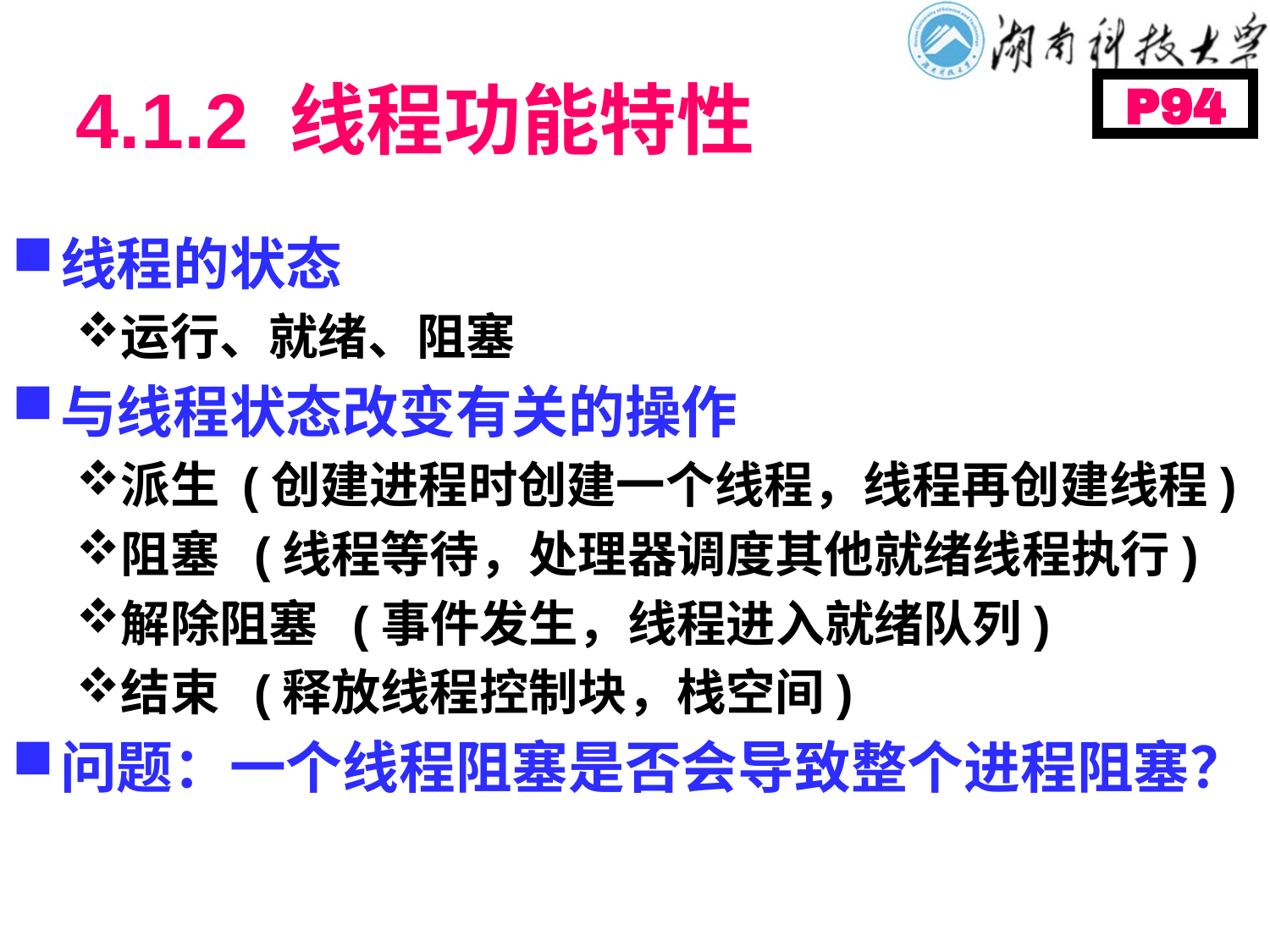

# 4.1.2 线程功能特性
P94
线程的状态
运行、就绪、阻塞
与线程状态改变有关的操作
派生 (创建进程时创建一个线程，线程再创建线程)
阻塞  (线程等待，处理器调度其他就绪线程执行)
解除阻塞  (事件发生，线程进入就绪队列)
结束  (释放线程控制块，栈空间)
问题：一个线程阻塞是否会导致整个进程阻塞？